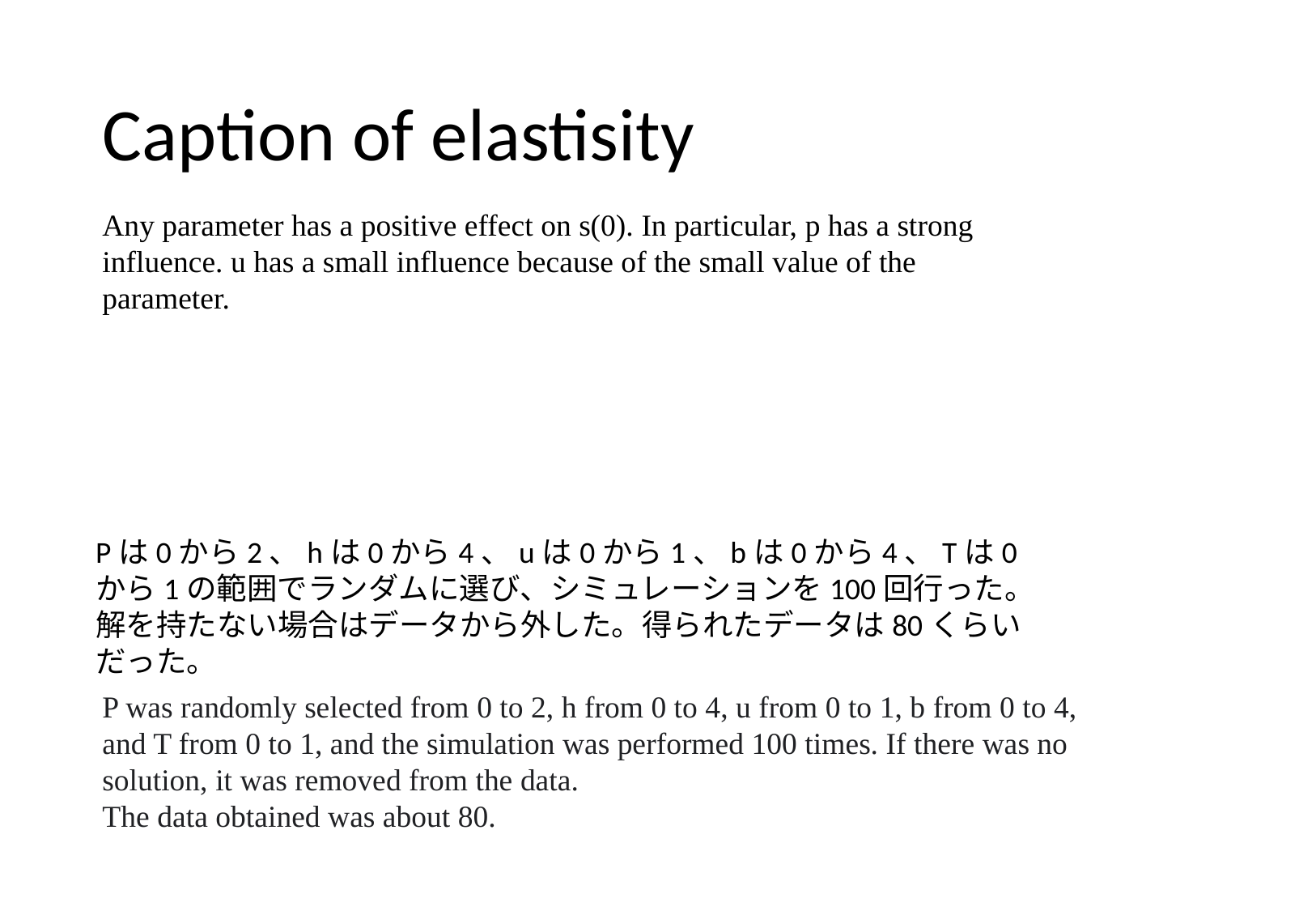

# Caption of elastisity
Any parameter has a positive effect on s(0). In particular, p has a strong influence. u has a small influence because of the small value of the parameter.
Pは0から2、hは0から4、uは0から1、bは0から4、Tは0から1の範囲でランダムに選び、シミュレーションを100回行った。解を持たない場合はデータから外した。得られたデータは80くらいだった。
P was randomly selected from 0 to 2, h from 0 to 4, u from 0 to 1, b from 0 to 4, and T from 0 to 1, and the simulation was performed 100 times. If there was no solution, it was removed from the data.
The data obtained was about 80.